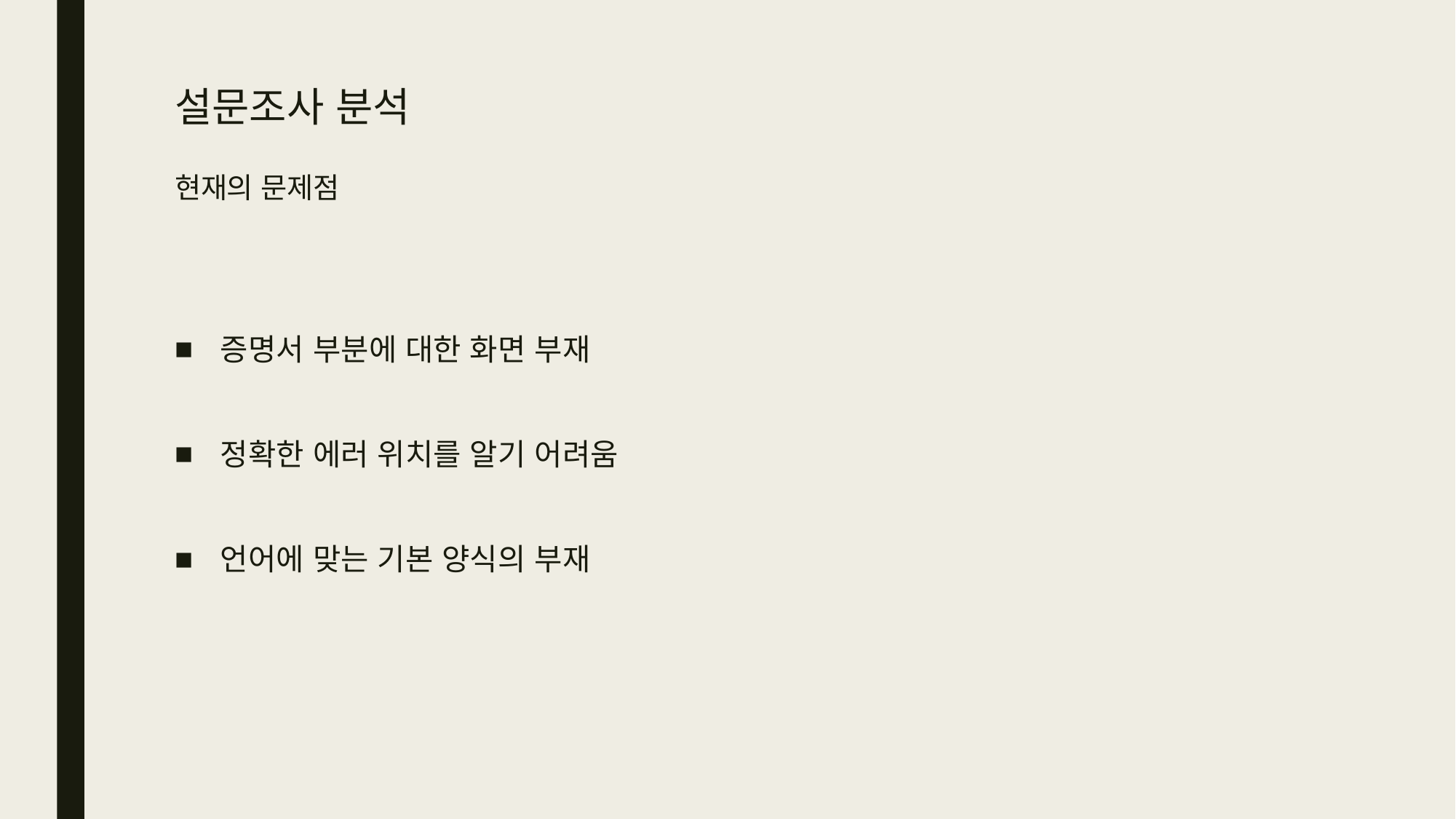

# 설문조사 분석 현재의 문제점

증명서 부분에 대한 화면 부재

정확한 에러 위치를 알기 어려움

언어에 맞는 기본 양식의 부재